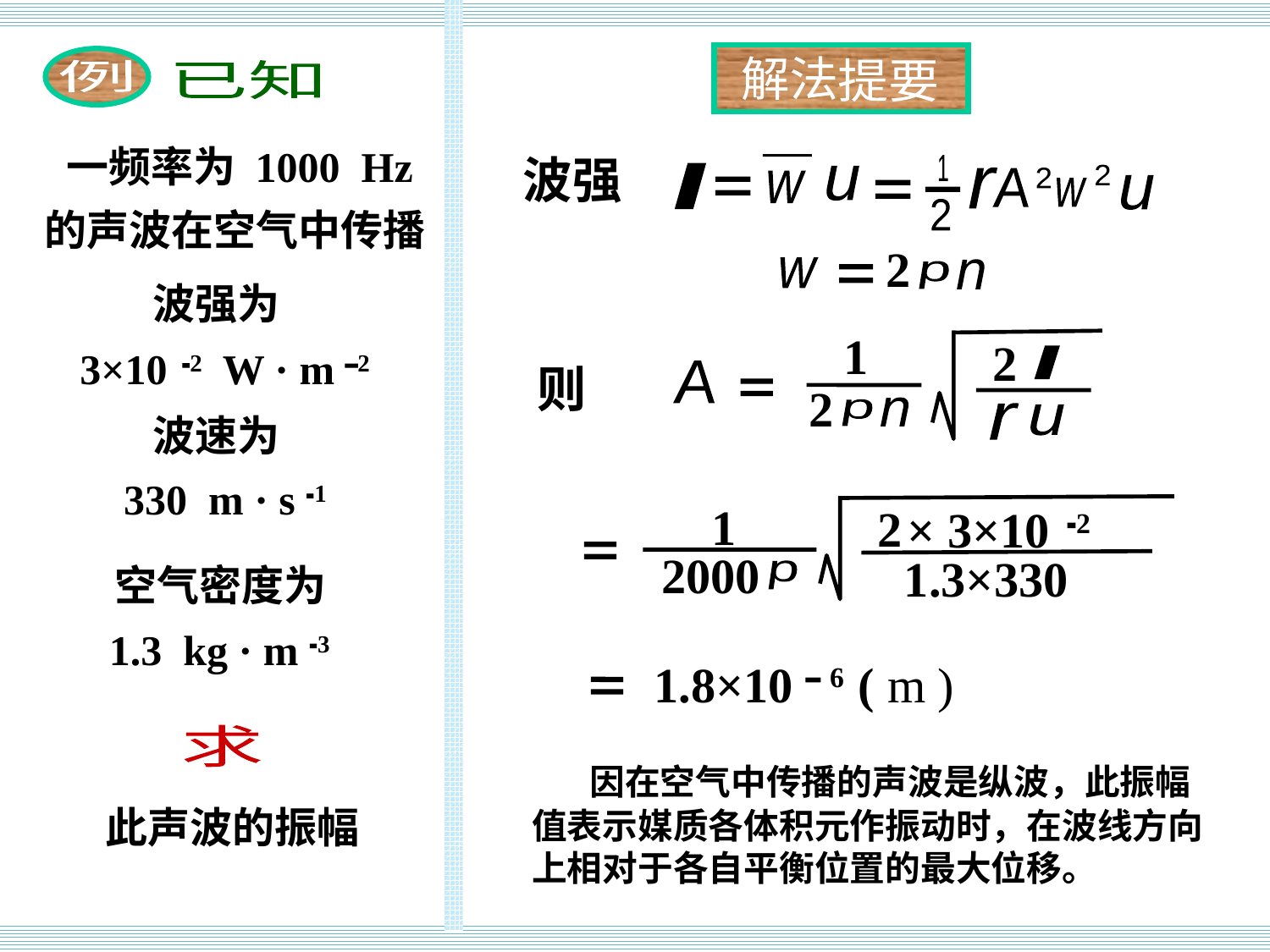

例
已知
一频率为 1000  Hz
的声波在空气中传播
波强为
3×10 -2  W · m –2
波速为
 330  m · s -1
空气密度为
1.3  kg · m -3
求
此声波的振幅
例

解法
提要
波强
1

w
I
2
u
ρ
2
A
u
ω

2
2
ω
ν
π

1
2
I

ρ
u
2
ν
π

A

则
1
2
× 3×10 -2

2000
1.3×330

π
1.8×10 – 6  ( m )

     因在空气中传播的声波是纵波，此振幅值表示媒质各体积元作振动时，在波线方向上相对于各自平衡位置的最大位移。